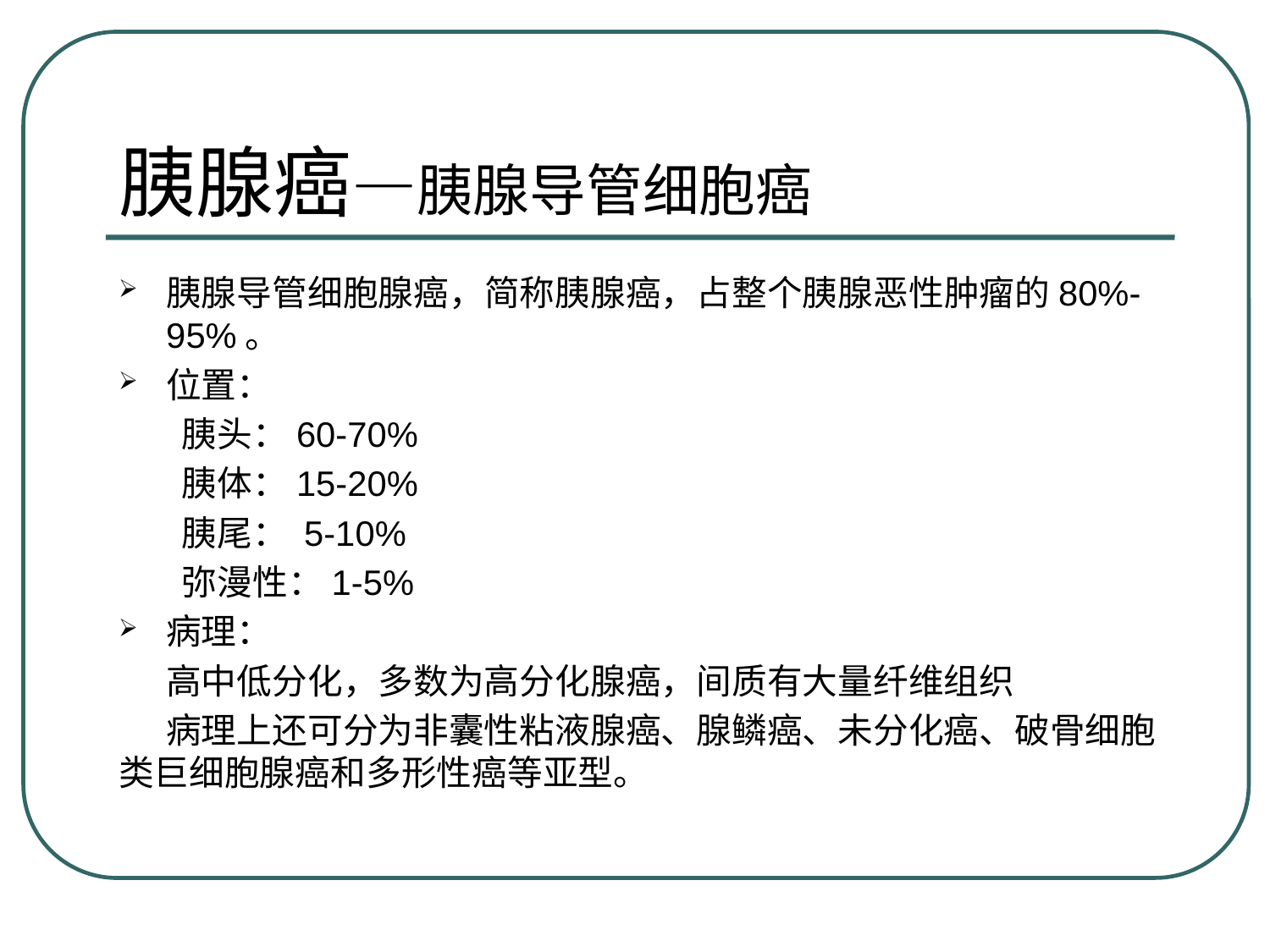

# 胰腺癌—胰腺导管细胞癌
胰腺导管细胞腺癌，简称胰腺癌，占整个胰腺恶性肿瘤的80%-95%。
位置：
       胰头：60-70%
       胰体：15-20%
       胰尾： 5-10%
       弥漫性：1-5%
病理：
     高中低分化，多数为高分化腺癌，间质有大量纤维组织
     病理上还可分为非囊性粘液腺癌、腺鳞癌、未分化癌、破骨细胞类巨细胞腺癌和多形性癌等亚型。